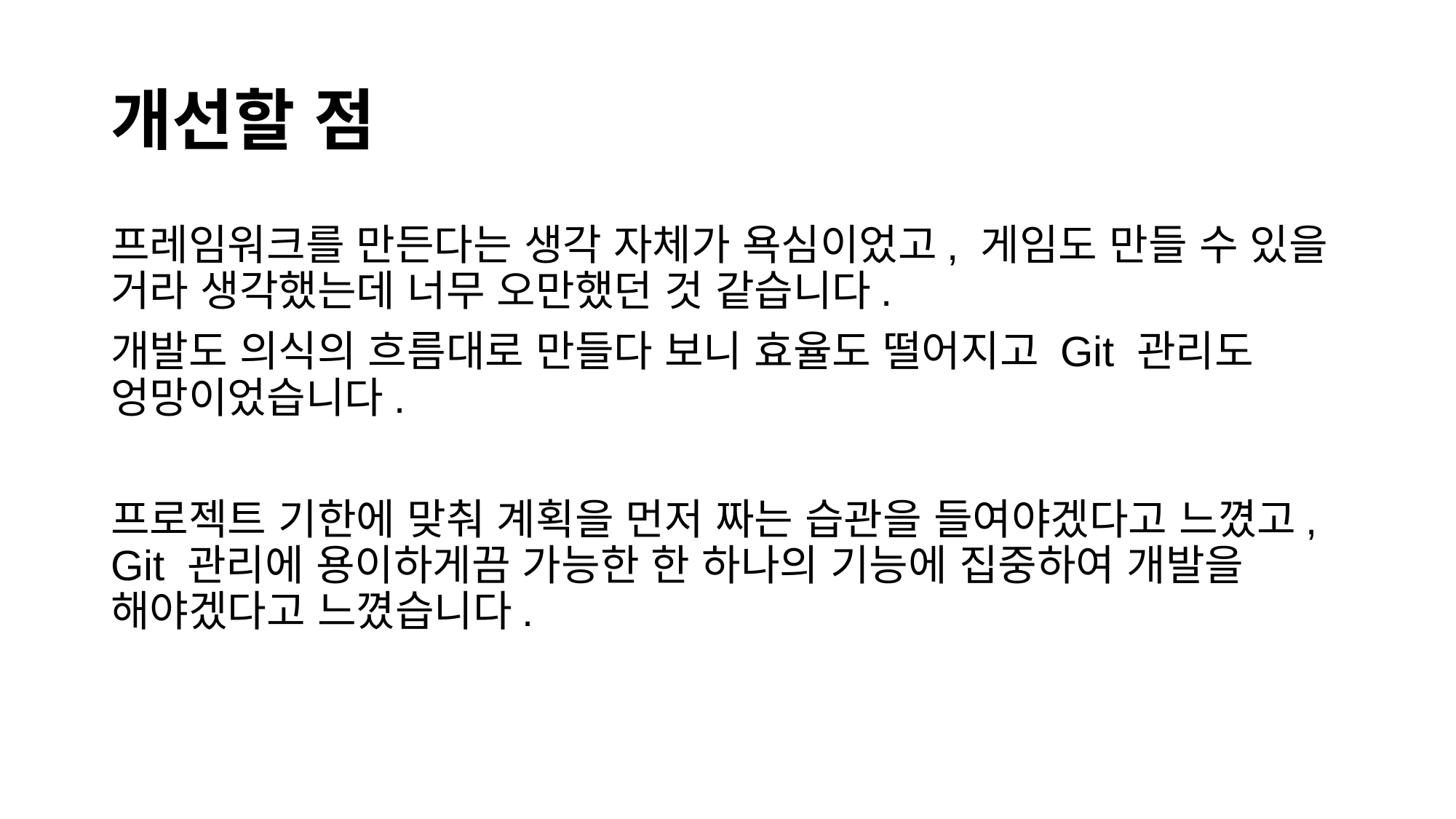

# 개선할 점
프레임워크를 만든다는 생각 자체가 욕심이었고, 게임도 만들 수 있을 거라 생각했는데 너무 오만했던 것 같습니다.
개발도 의식의 흐름대로 만들다 보니 효율도 떨어지고 Git 관리도 엉망이었습니다.

프로젝트 기한에 맞춰 계획을 먼저 짜는 습관을 들여야겠다고 느꼈고, Git 관리에 용이하게끔 가능한 한 하나의 기능에 집중하여 개발을 해야겠다고 느꼈습니다.